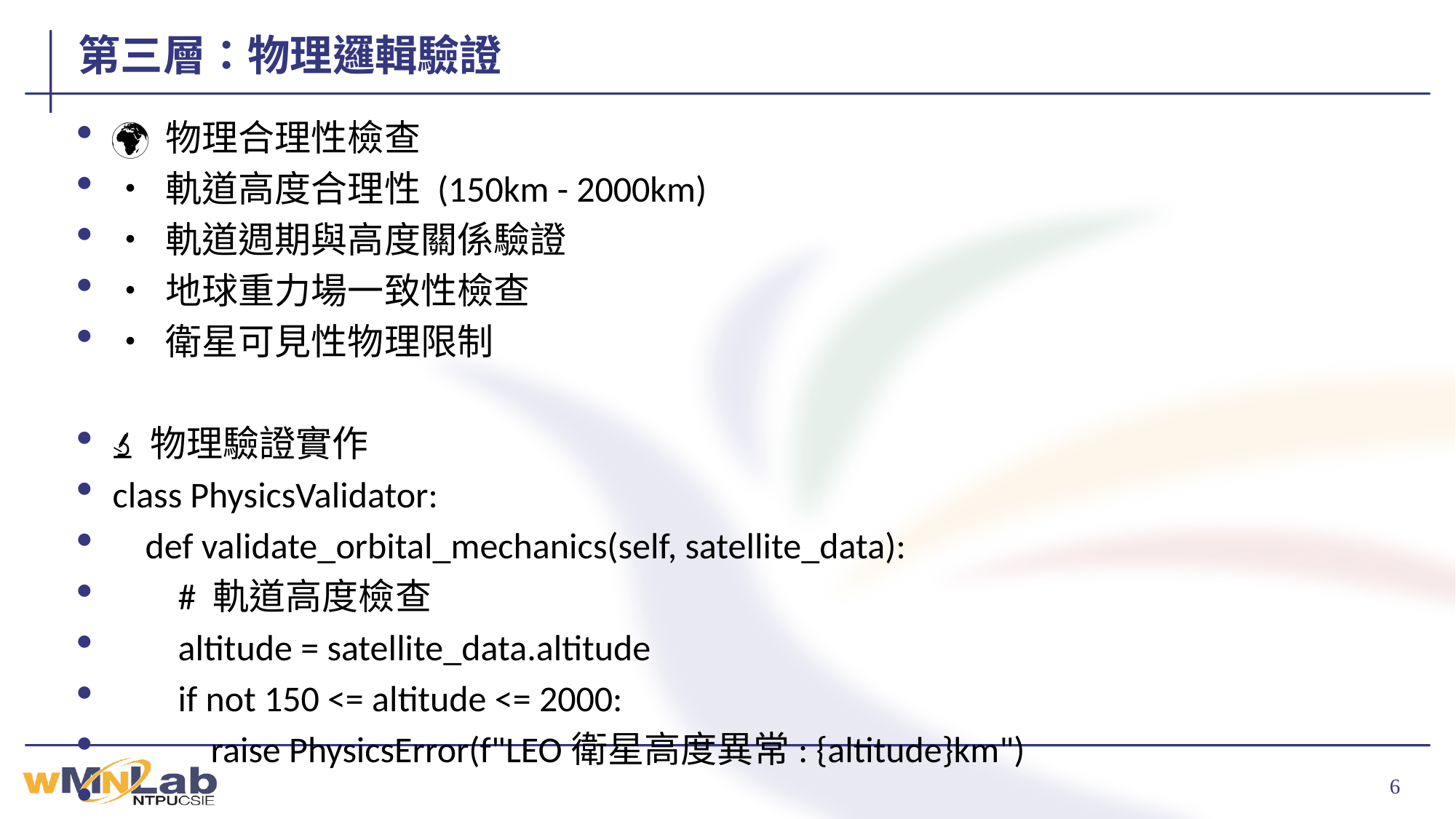

# 第三層：物理邏輯驗證
🌍 物理合理性檢查
• 軌道高度合理性 (150km - 2000km)
• 軌道週期與高度關係驗證
• 地球重力場一致性檢查
• 衛星可見性物理限制

🔬 物理驗證實作
class PhysicsValidator:
    def validate_orbital_mechanics(self, satellite_data):
        # 軌道高度檢查
        altitude = satellite_data.altitude
        if not 150 <= altitude <= 2000:
            raise PhysicsError(f"LEO衛星高度異常: {altitude}km")

        # 軌道週期驗證 (開普勒第三定律)
        expected_period = self._calculate_kepler_period(altitude)
        actual_period = satellite_data.orbital_period

        period_error = abs(actual_period - expected_period) / expected_period
        if period_error > 0.01:  # 1%誤差容忍
            raise PhysicsError("軌道週期不符合開普勒定律")

    def validate_visibility_physics(self, elevation, distance):
        # 仰角物理限制
        if elevation > 90 or elevation < -90:
            raise PhysicsError("仰角超出物理範圍")

        # 距離合理性（地平線距離檢查）
        max_distance = self._calculate_horizon_distance(elevation)
        if distance > max_distance * 1.1:  # 10%容忍度
            raise PhysicsError("衛星距離超出視線範圍")